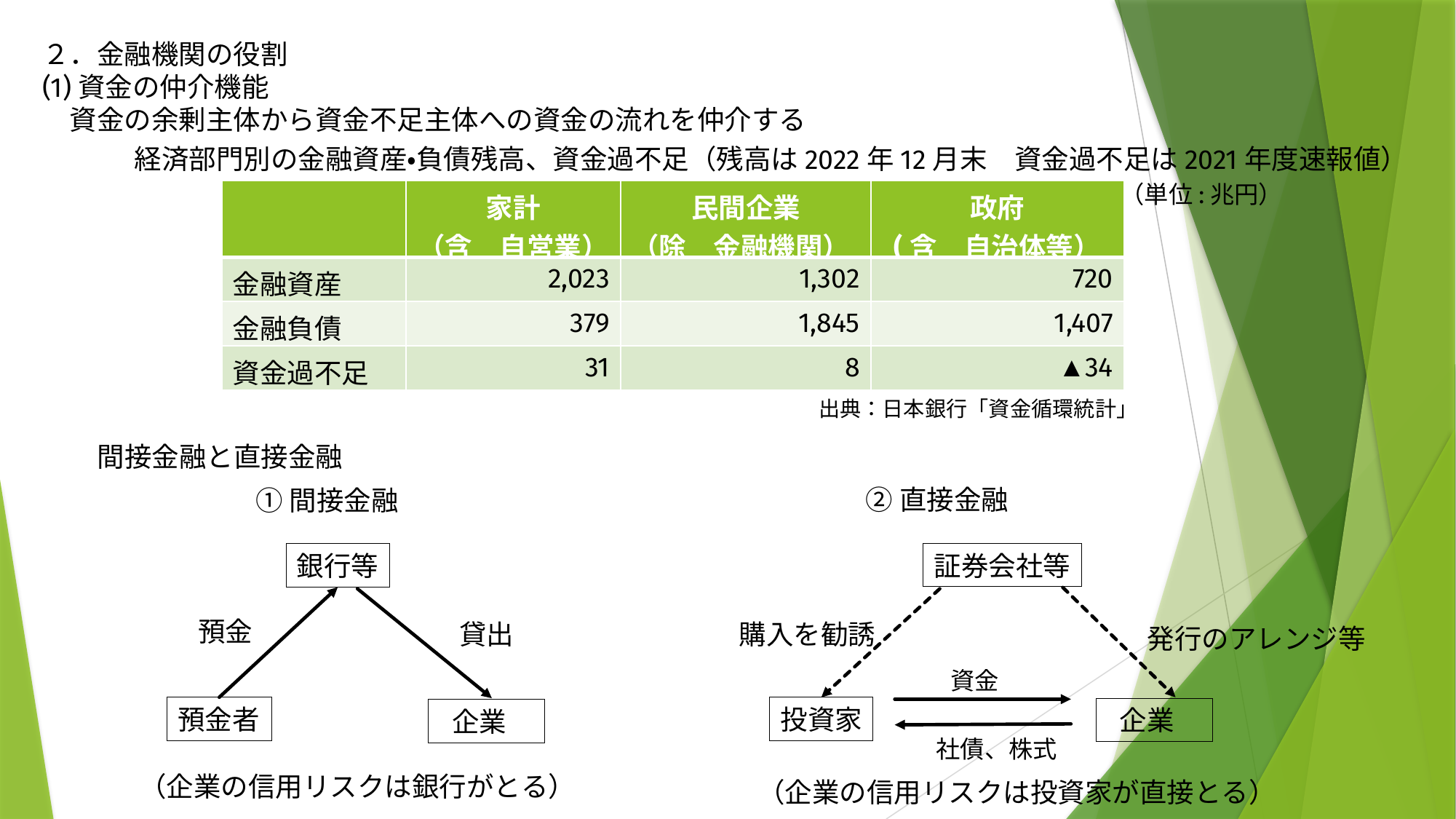

２．金融機関の役割
(1)資金の仲介機能
　資金の余剰主体から資金不足主体への資金の流れを仲介する
経済部門別の金融資産・負債残高、資金過不足（残高は2022年12月末　資金過不足は2021年度速報値）
（単位:兆円）
|  | 家計 （含　自営業） | 民間企業 （除　金融機関） | 政府 (含　自治体等） |
| --- | --- | --- | --- |
| 金融資産 | 2,023 | 1,302 | 720 |
| 金融負債 | 379 | 1,845 | 1,407 |
| 資金過不足 | 31 | 8 | ▲34 |
出典：日本銀行「資金循環統計」
間接金融と直接金融
②直接金融
①間接金融
証券会社等
銀行等
預金
貸出
購入を勧誘
発行のアレンジ等
資金
預金者
投資家
 企業
 企業
社債、株式
（企業の信用リスクは銀行がとる）
（企業の信用リスクは投資家が直接とる）